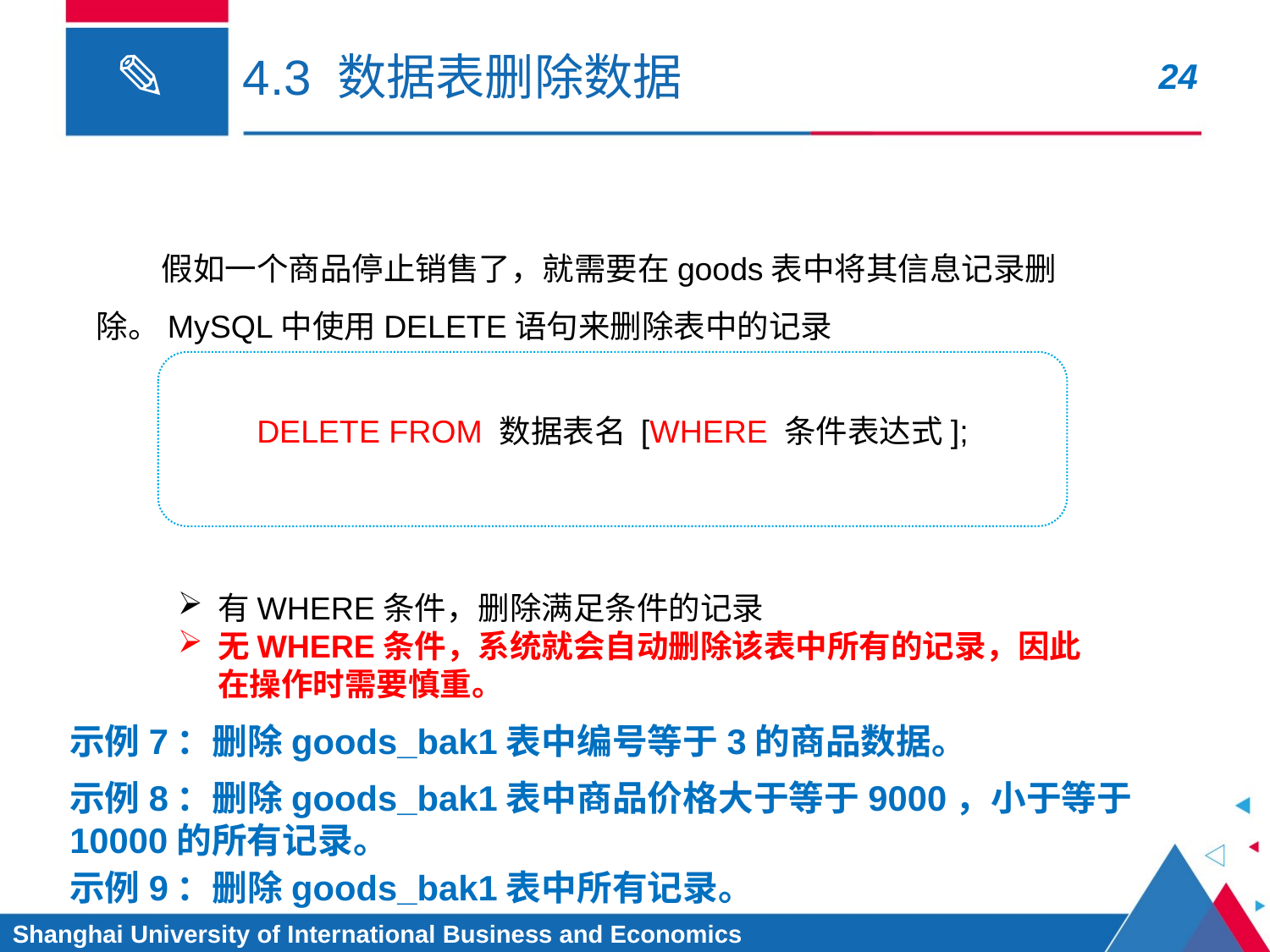

# 4.3 数据表删除数据
        假如一个商品停止销售了，就需要在goods表中将其信息记录删除。MySQL中使用DELETE语句来删除表中的记录

DELETE FROM 数据表名 [WHERE 条件表达式];
有WHERE条件，删除满足条件的记录
无WHERE条件，系统就会自动删除该表中所有的记录，因此在操作时需要慎重。
示例7：删除goods_bak1表中编号等于3的商品数据。
示例8：删除goods_bak1表中商品价格大于等于9000，小于等于10000的所有记录。
示例9：删除goods_bak1表中所有记录。